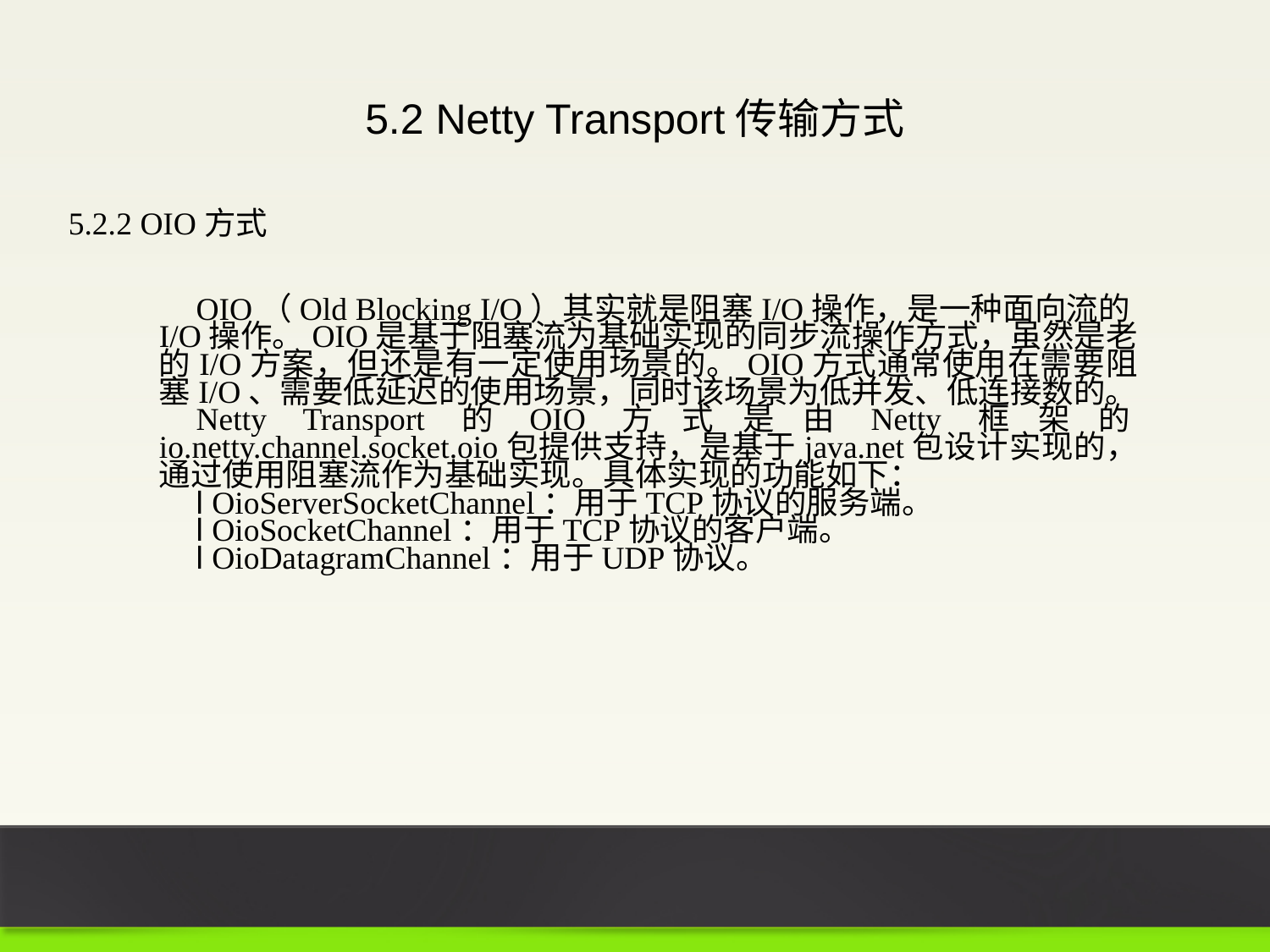

5.2 Netty Transport传输方式
5.2.2 OIO方式
OIO（Old Blocking I/O）其实就是阻塞I/O操作，是一种面向流的I/O操作。OIO是基于阻塞流为基础实现的同步流操作方式，虽然是老的I/O方案，但还是有一定使用场景的。OIO方式通常使用在需要阻塞I/O、需要低延迟的使用场景，同时该场景为低并发、低连接数的。
Netty Transport的OIO方式是由Netty框架的io.netty.channel.socket.oio包提供支持，是基于java.net包设计实现的，通过使用阻塞流作为基础实现。具体实现的功能如下：
l OioServerSocketChannel：用于TCP协议的服务端。
l OioSocketChannel：用于TCP协议的客户端。
l OioDatagramChannel：用于UDP协议。